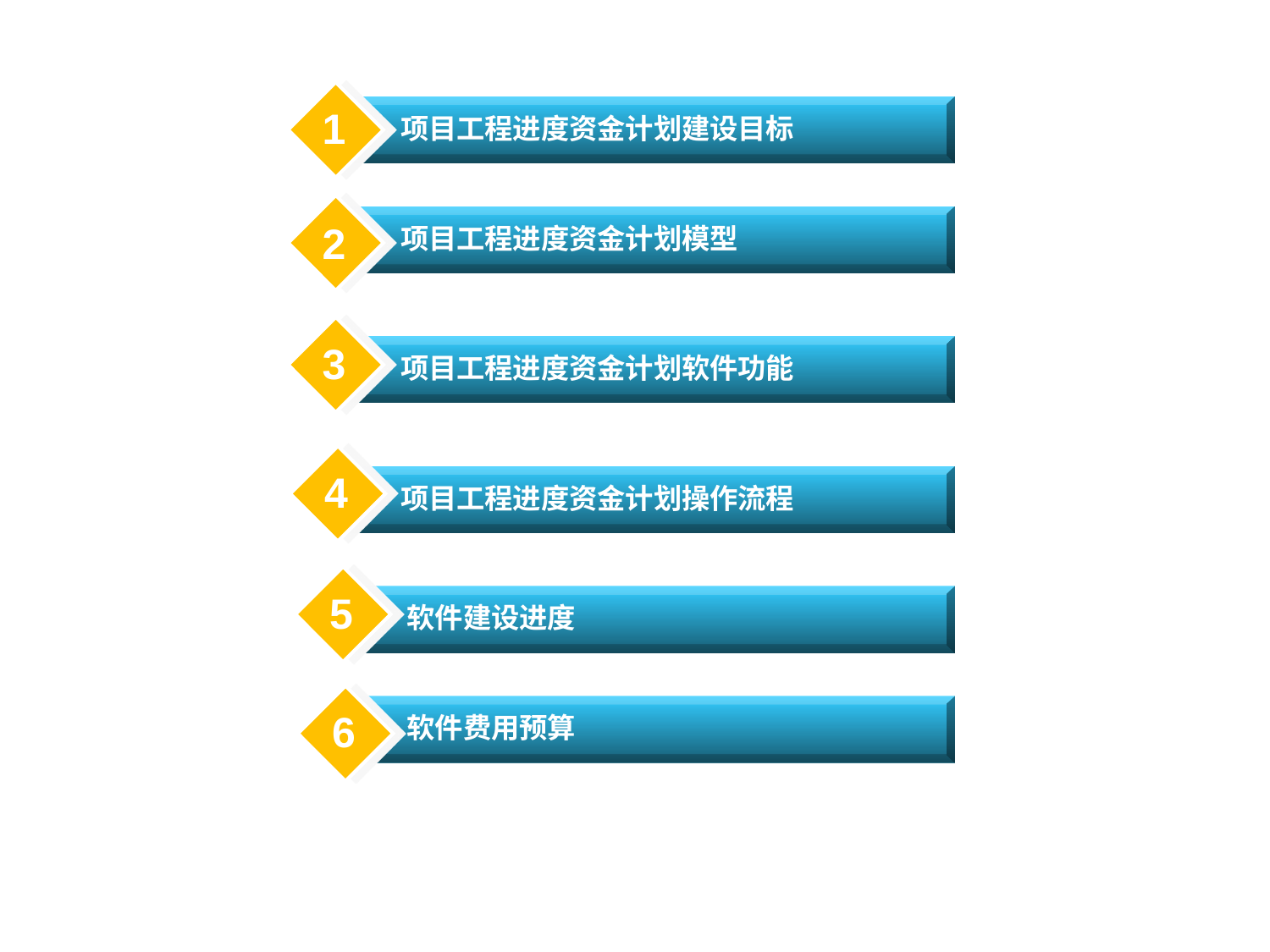

1
      项目工程进度资金计划建设目标

      项目工程进度资金计划模型

2

3
      项目工程进度资金计划软件功能

4
      项目工程进度资金计划操作流程

5
       软件建设进度

       软件费用预算

6